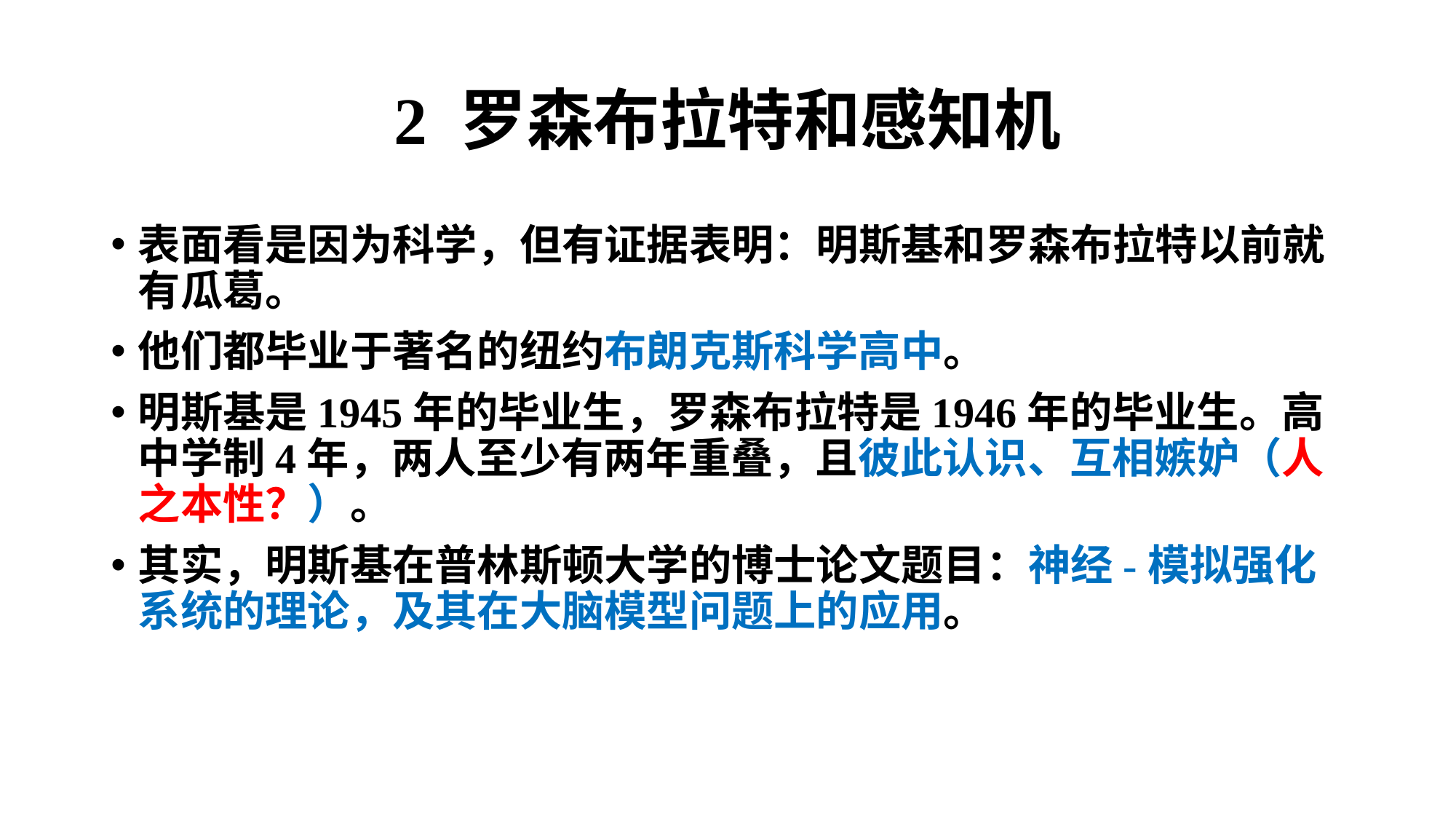

# 2 罗森布拉特和感知机
表面看是因为科学，但有证据表明：明斯基和罗森布拉特以前就有瓜葛。
他们都毕业于著名的纽约布朗克斯科学高中。
明斯基是1945年的毕业生，罗森布拉特是1946年的毕业生。高中学制4年，两人至少有两年重叠，且彼此认识、互相嫉妒（人之本性？）。
其实，明斯基在普林斯顿大学的博士论文题目：神经-模拟强化系统的理论，及其在大脑模型问题上的应用。